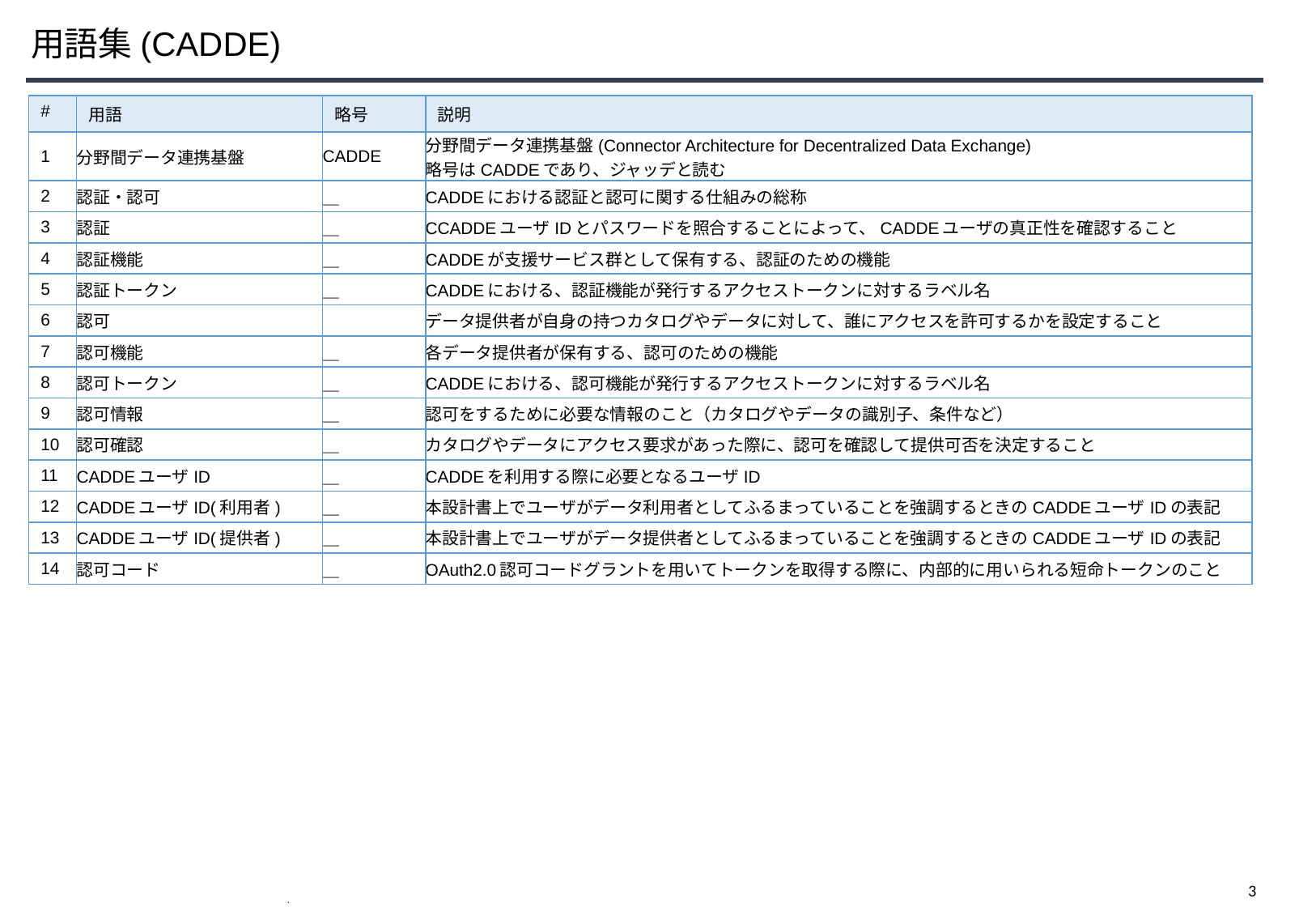

用語集(CADDE)
| # | 用語 | 略号 | 説明 |
| --- | --- | --- | --- |
| 1 | 分野間データ連携基盤 | CADDE | 分野間データ連携基盤(Connector Architecture for Decentralized Data Exchange) 略号はCADDEであり、ジャッデと読む |
| 2 | 認証・認可 | ＿ | CADDEにおける認証と認可に関する仕組みの総称 |
| 3 | 認証 | ＿ | CCADDEユーザIDとパスワードを照合することによって、CADDEユーザの真正性を確認すること |
| 4 | 認証機能 | ＿ | CADDEが支援サービス群として保有する、認証のための機能 |
| 5 | 認証トークン | ＿ | CADDEにおける、認証機能が発行するアクセストークンに対するラベル名 |
| 6 | 認可 |  | データ提供者が自身の持つカタログやデータに対して、誰にアクセスを許可するかを設定すること |
| 7 | 認可機能 | ＿ | 各データ提供者が保有する、認可のための機能 |
| 8 | 認可トークン | ＿ | CADDEにおける、認可機能が発行するアクセストークンに対するラベル名 |
| 9 | 認可情報 | ＿ | 認可をするために必要な情報のこと（カタログやデータの識別子、条件など） |
| 10 | 認可確認 | ＿ | カタログやデータにアクセス要求があった際に、認可を確認して提供可否を決定すること |
| 11 | CADDEユーザID | ＿ | CADDEを利用する際に必要となるユーザID |
| 12 | CADDEユーザID(利用者) | ＿ | 本設計書上でユーザがデータ利用者としてふるまっていることを強調するときのCADDEユーザIDの表記 |
| 13 | CADDEユーザID(提供者) | ＿ | 本設計書上でユーザがデータ提供者としてふるまっていることを強調するときのCADDEユーザIDの表記 |
| 14 | 認可コード | ＿ | OAuth2.0認可コードグラントを用いてトークンを取得する際に、内部的に用いられる短命トークンのこと |